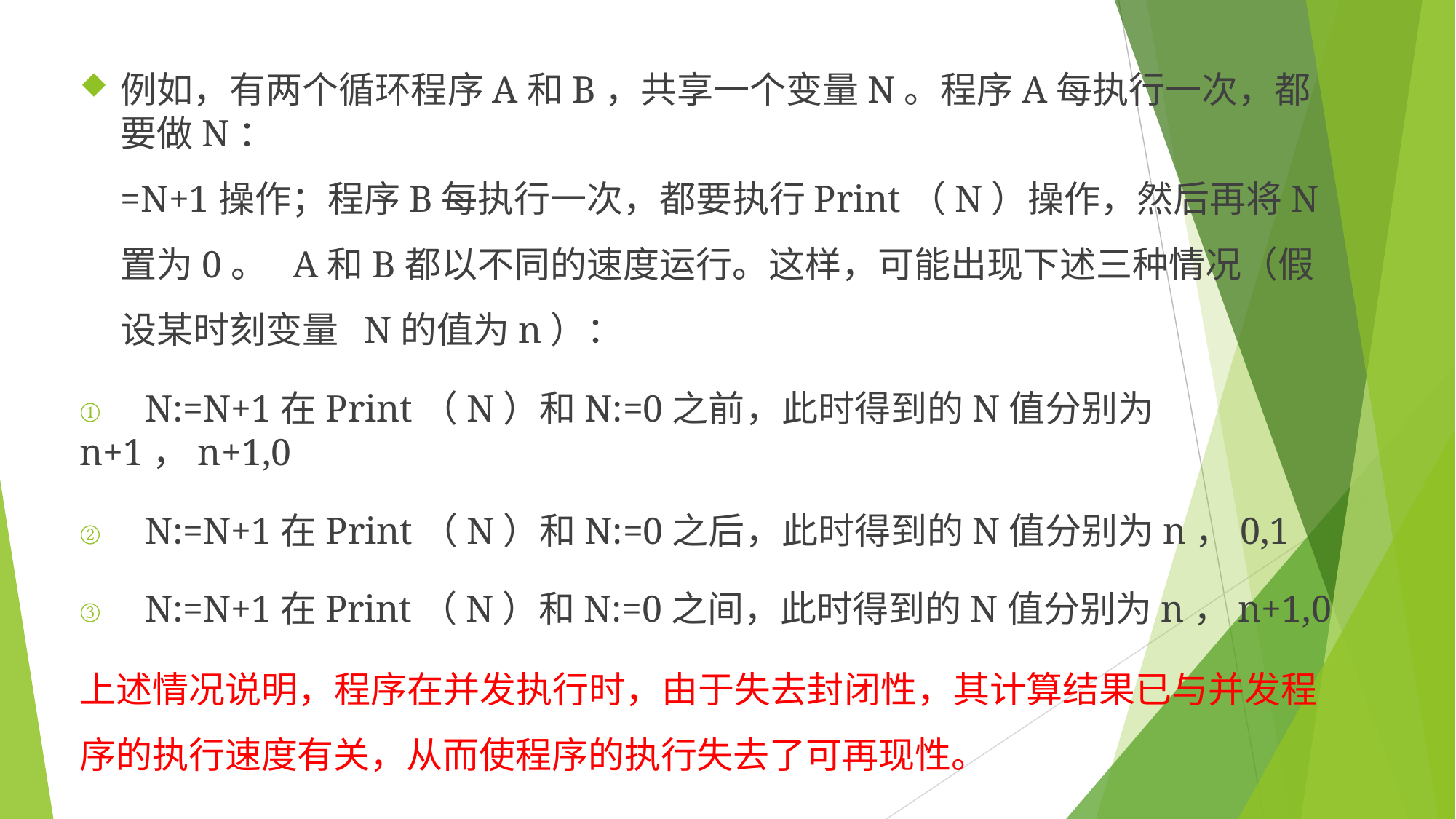

例如，有两个循环程序A和B，共享一个变量N。程序A每执行一次，都要做N：
=N+1操作；程序B每执行一次，都要执行Print（N）操作，然后再将N置为0。  A和B都以不同的速度运行。这样，可能出现下述三种情况（假设某时刻变量  N的值为n）：

①	N:=N+1在Print（N）和N:=0之前，此时得到的N值分别为n+1，n+1,0

②	N:=N+1在Print（N）和N:=0之后，此时得到的N值分别为n，0,1

③	N:=N+1在Print（N）和N:=0之间，此时得到的N值分别为n，n+1,0
上述情况说明，程序在并发执行时，由于失去封闭性，其计算结果已与并发程 序的执行速度有关，从而使程序的执行失去了可再现性。